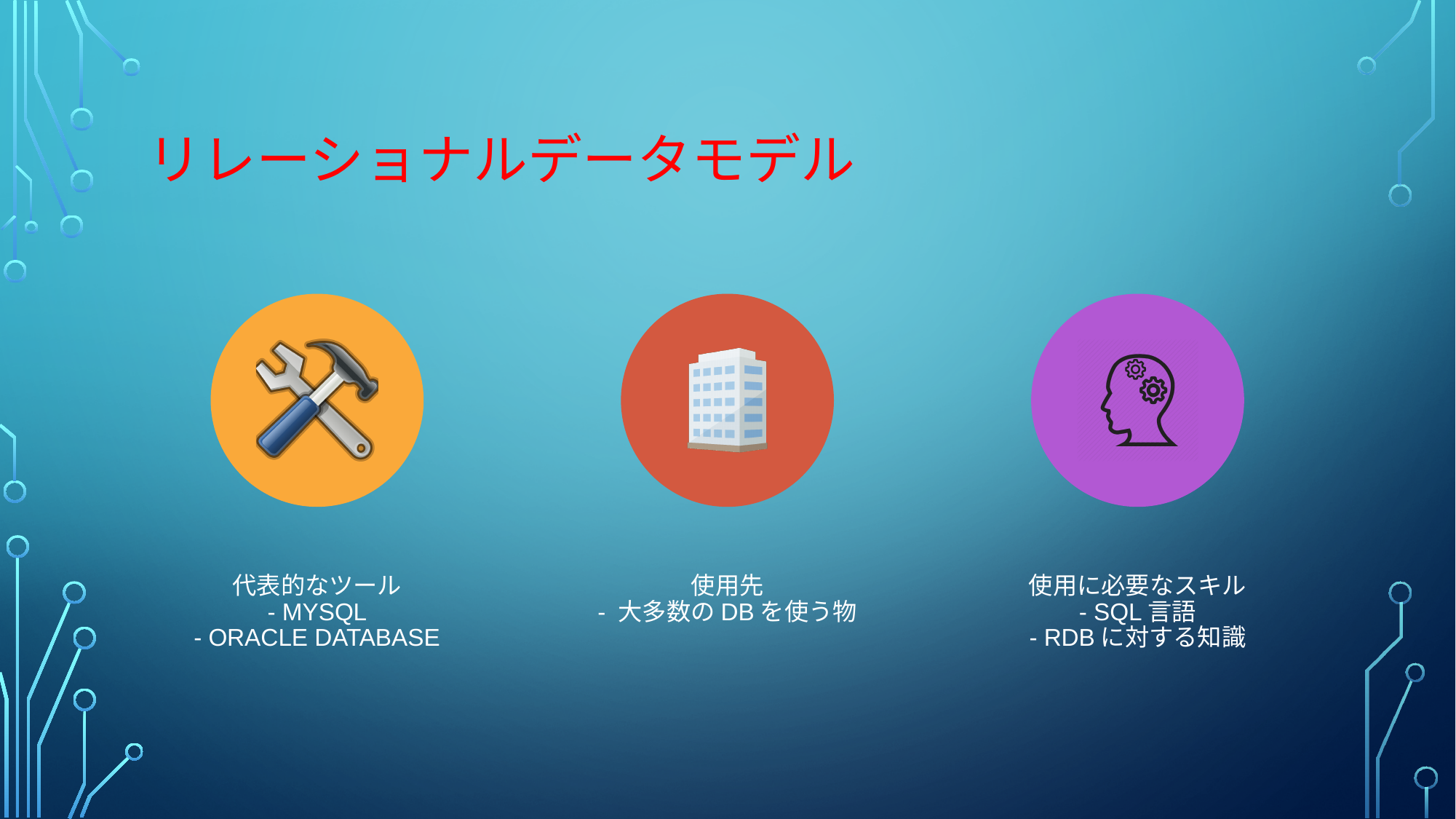

# リレーショナルデータモデル
代表的なツール
- MYSQL
- Oracle database
使用先
- 大多数のDBを使う物
使用に必要なスキル
- SQL言語
- RDBに対する知識